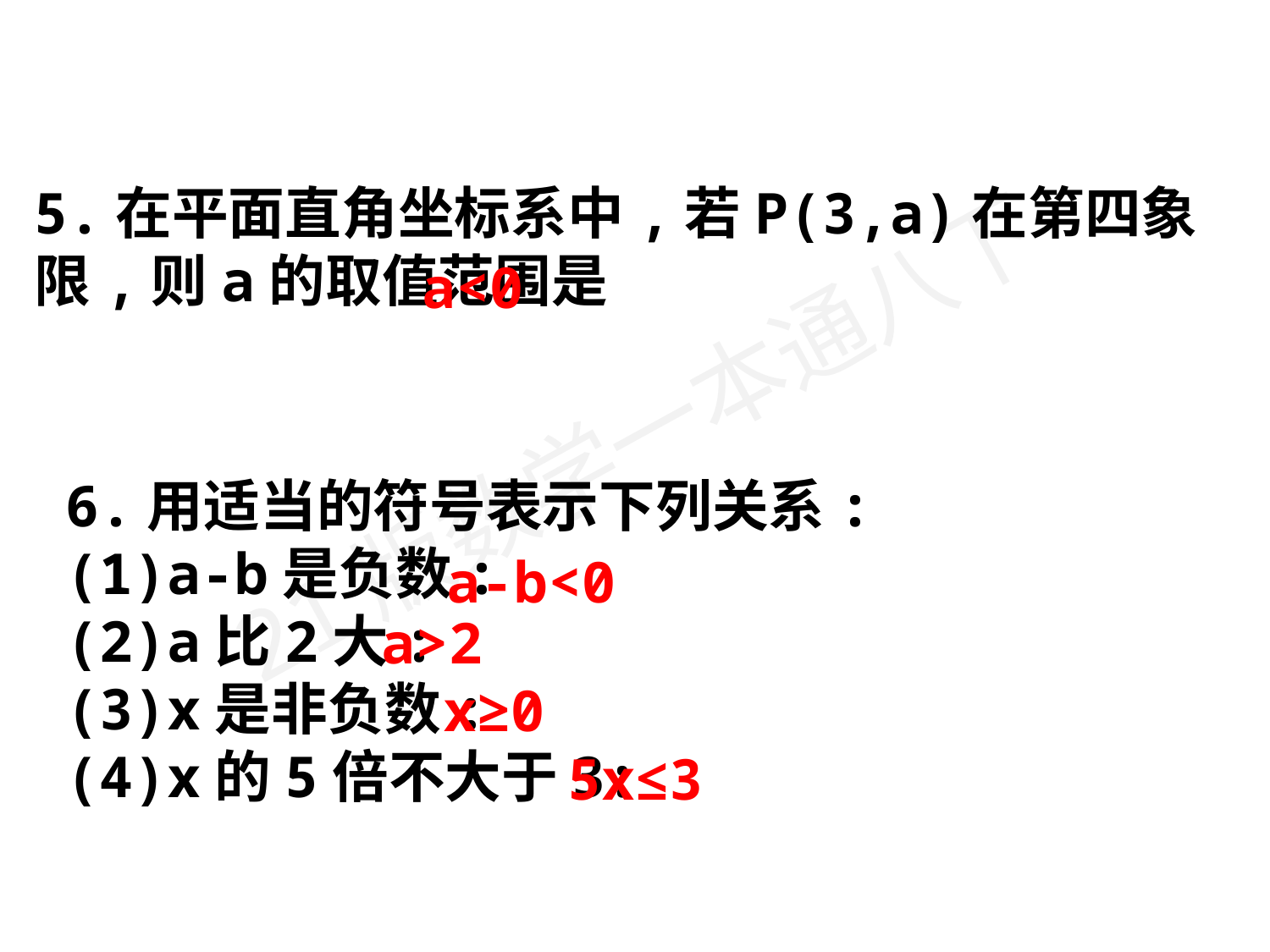

5.在平面直角坐标系中,若P(3,a)在第四象限,则a的取值范围是
a<0
6.用适当的符号表示下列关系:
(1)a-b是负数:
(2)a比2大:
(3)x是非负数:
(4)x的5倍不大于3:
a-b<0
 a>2
x≥0
5x≤3